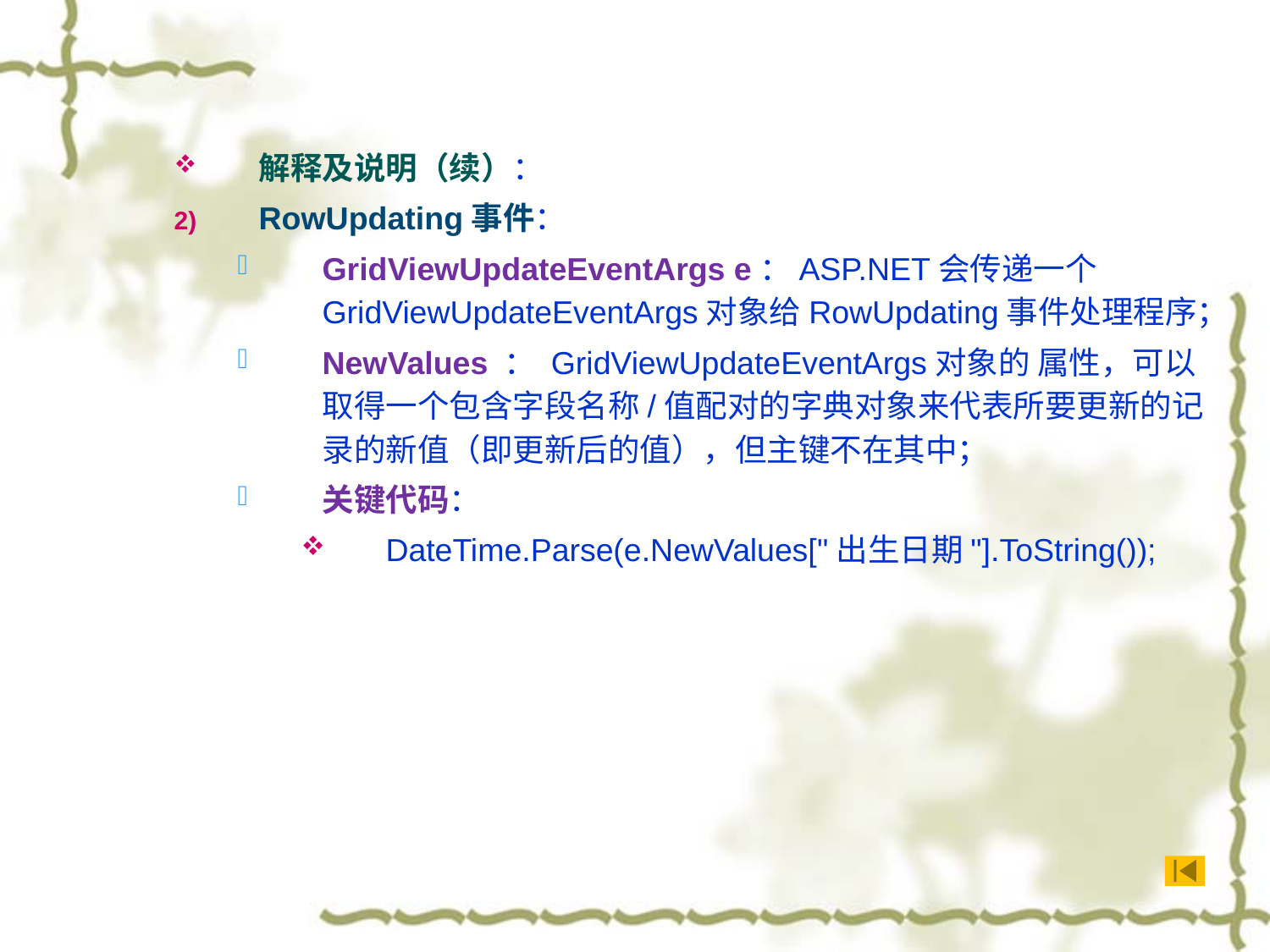

解释及说明（续）：
RowUpdating事件：
GridViewUpdateEventArgs e：ASP.NET会传递一个GridViewUpdateEventArgs对象给RowUpdating事件处理程序；
NewValues ： GridViewUpdateEventArgs对象的 属性，可以取得一个包含字段名称/值配对的字典对象来代表所要更新的记录的新值（即更新后的值），但主键不在其中；
关键代码：
DateTime.Parse(e.NewValues["出生日期"].ToString());